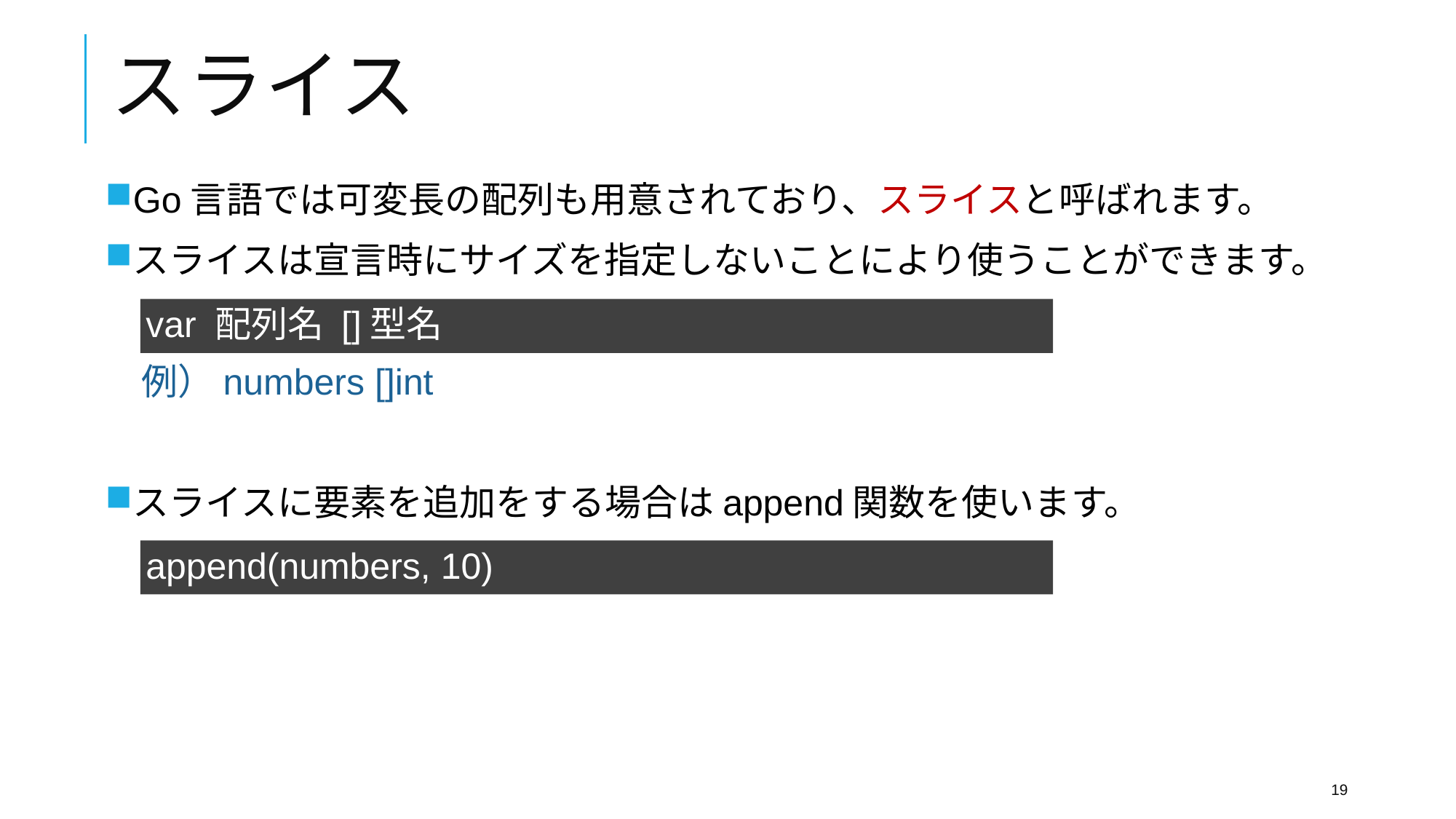

# スライス
Go言語では可変長の配列も用意されており、スライスと呼ばれます。
スライスは宣言時にサイズを指定しないことにより使うことができます。

　例）numbers []int

スライスに要素を追加をする場合はappend関数を使います。

var 配列名 []型名
append(numbers, 10)
19